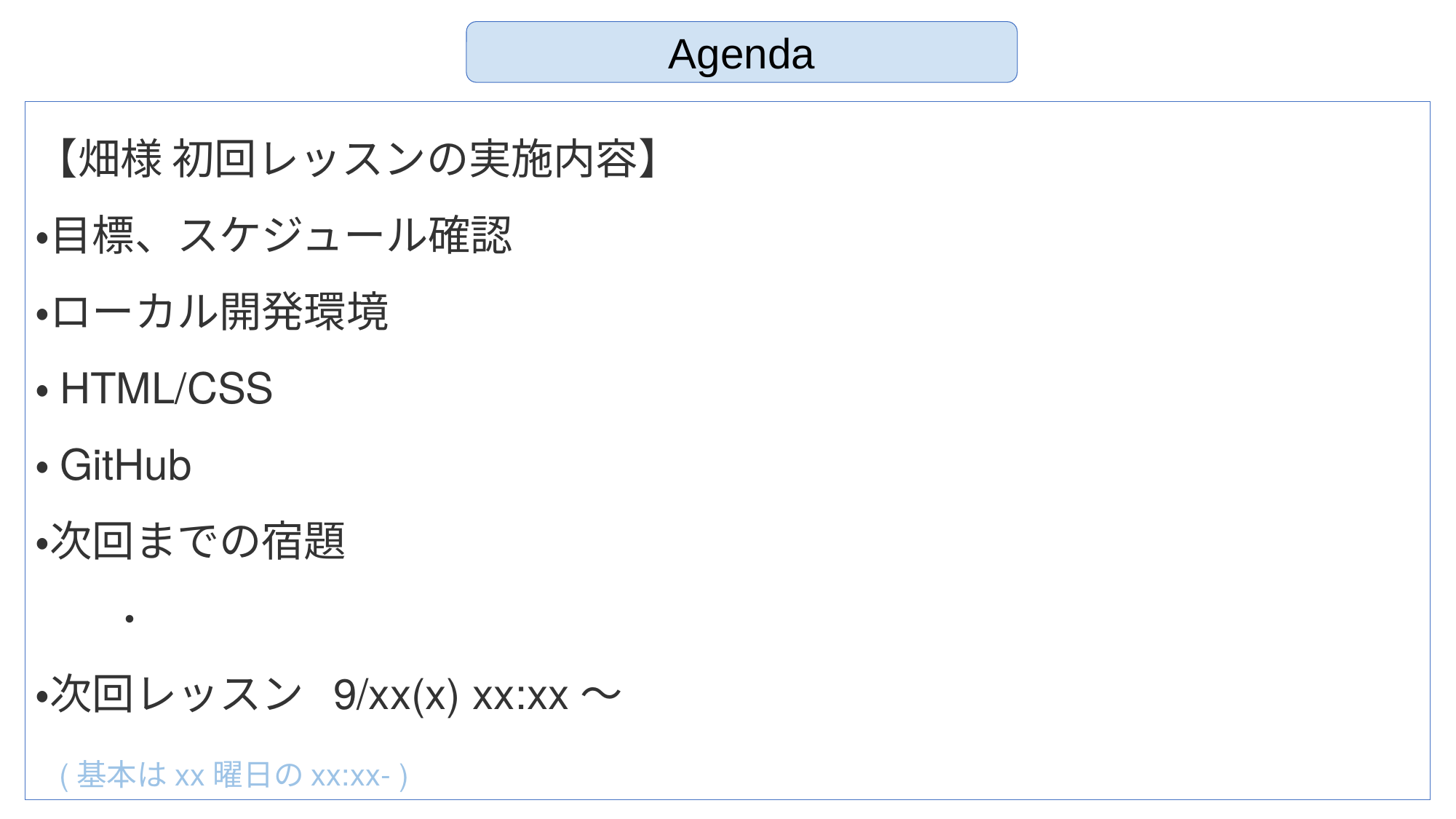

Agenda
【畑様 初回レッスンの実施内容】
・目標、スケジュール確認
・ローカル開発環境
・HTML/CSS
・GitHub
・次回までの宿題
       ・
・次回レッスン  9/xx(x) xx:xx～
  (基本はxx曜日のxx:xx- )